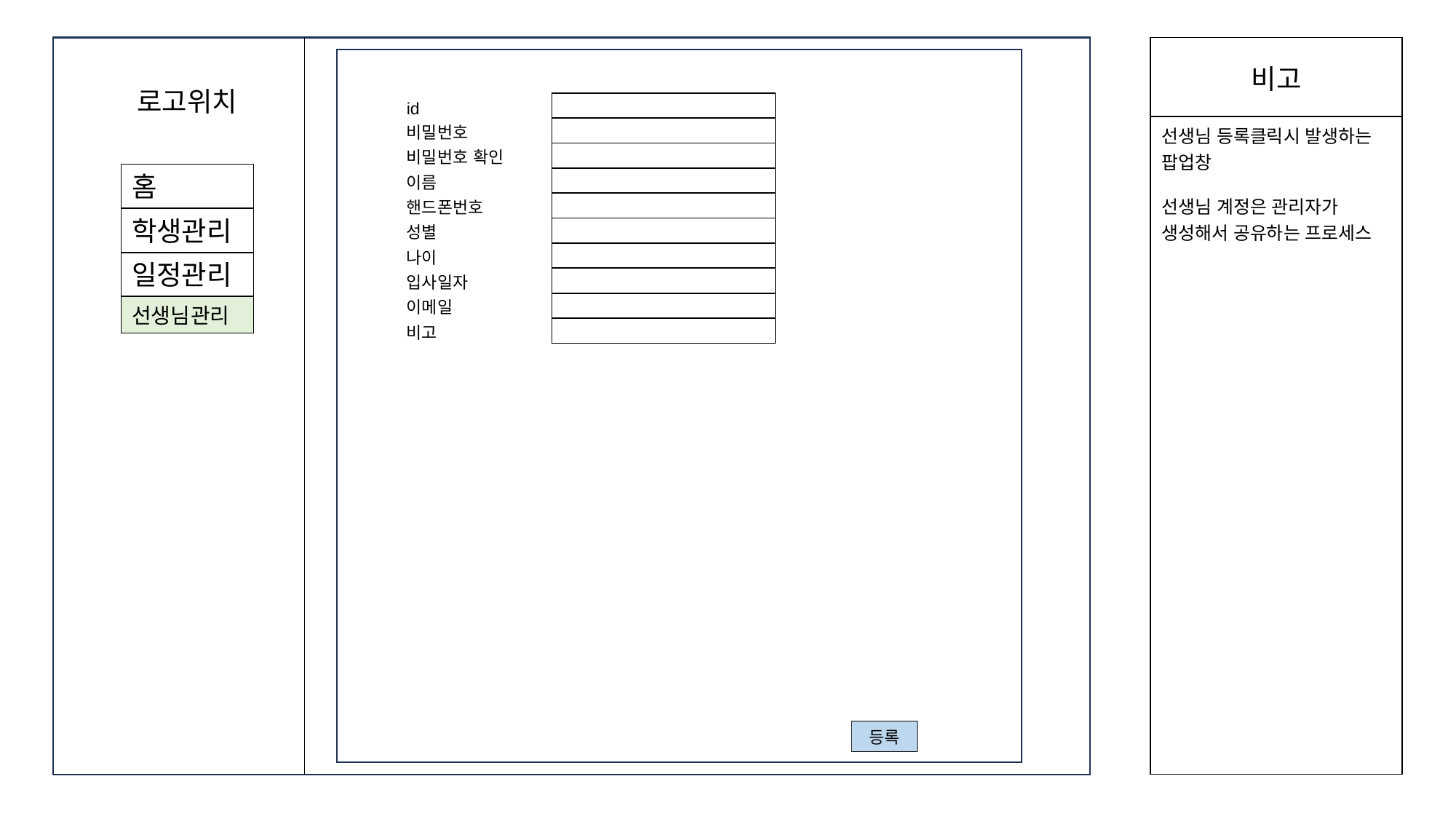

| 비고 |
| --- |
| 선생님 등록클릭시 발생하는 팝업창 선생님 계정은 관리자가 생성해서 공유하는 프로세스 |

로고위치
| id |  |
| --- | --- |
| 비밀번호 |  |
| 비밀번호 확인 |  |
| 이름 |  |
| 핸드폰번호 |  |
| 성별 |  |
| 나이 |  |
| 입사일자 |  |
| 이메일 |  |
| 비고 |  |
홈
학생관리
일정관리
선생님관리
등록
취소